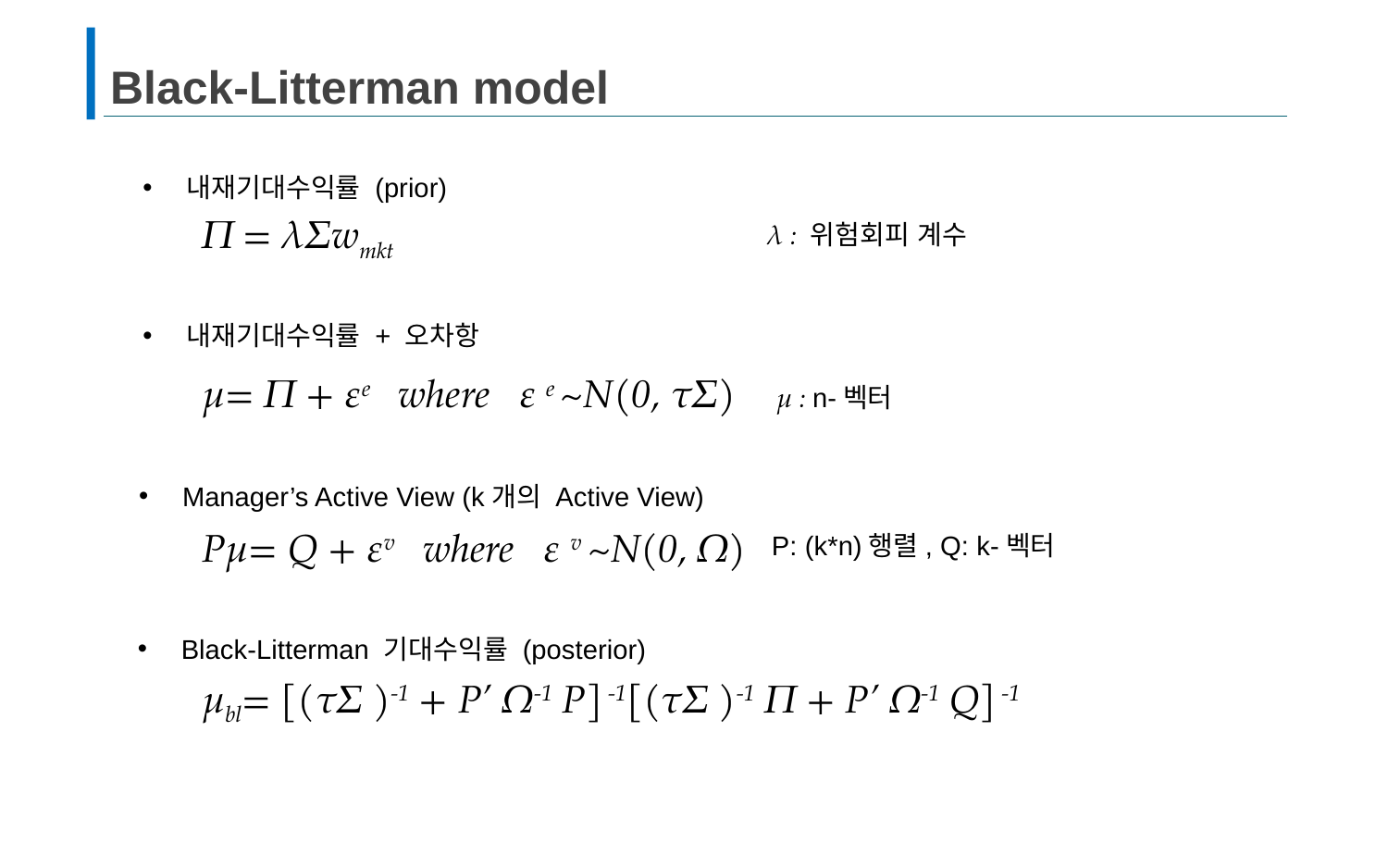

# Black-Litterman model
내재기대수익률 (prior)
Π = λΣwmkt
λ : 위험회피 계수
내재기대수익률 + 오차항
μ= Π + εe     where   ε e ~N(0, τΣ)

μ : n-벡터
Manager’s Active View (k개의 Active View)
Pμ= Q + εv     where   ε v ~N(0, Ω)

P: (k*n)행렬, Q: k-벡터
Black-Litterman 기대수익률 (posterior)
μbl= [(τΣ )-1 + P’ Ω-1 P] -1[(τΣ )-1 Π + P’ Ω-1 Q] -1